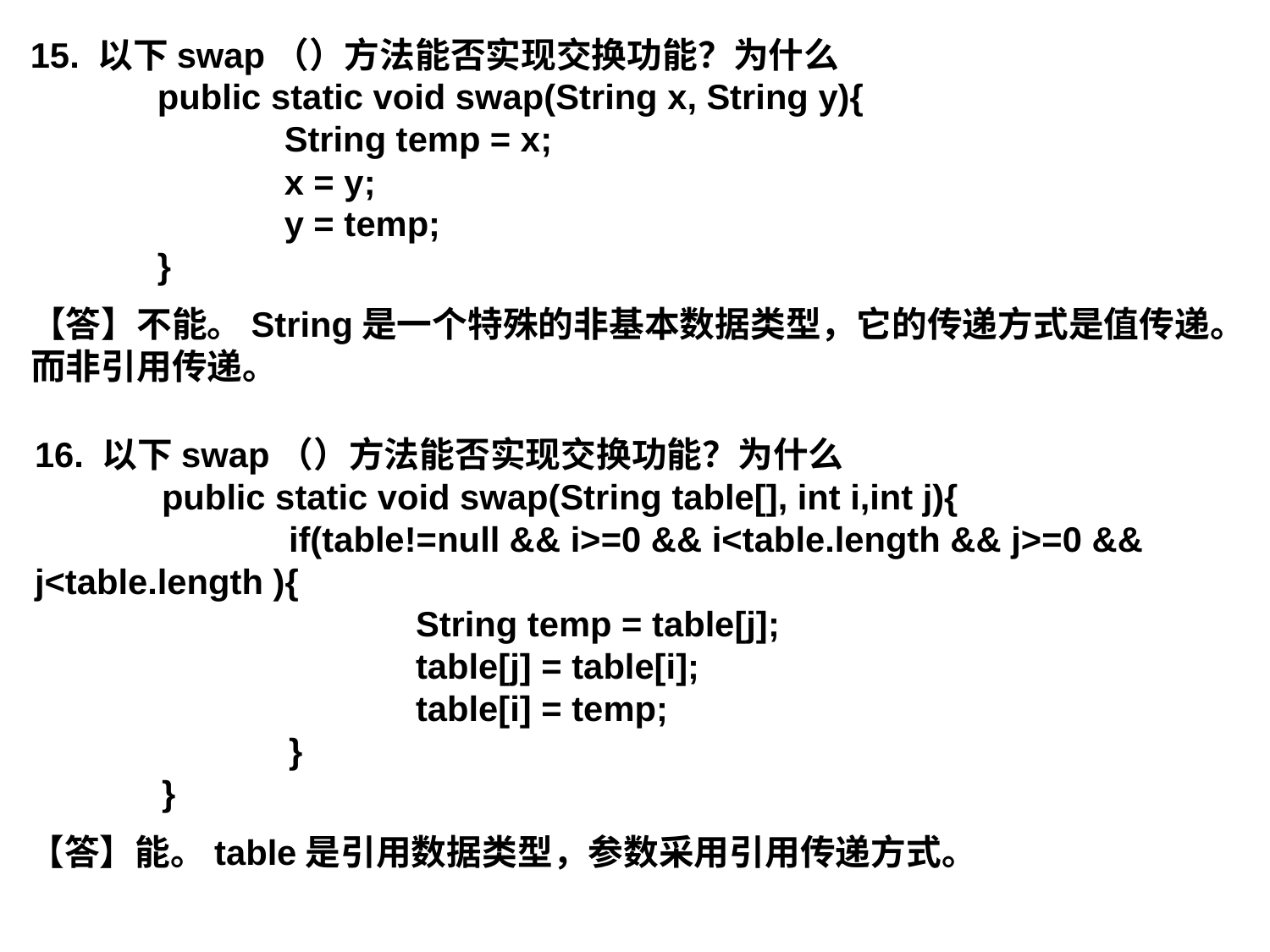

15. 以下swap（）方法能否实现交换功能？为什么
	public static void swap(String x, String y){
		String temp = x;
		x = y;
		y = temp;
	}
【答】不能。String是一个特殊的非基本数据类型，它的传递方式是值传递。而非引用传递。
16. 以下swap（）方法能否实现交换功能？为什么
	public static void swap(String table[], int i,int j){
		if(table!=null && i>=0 && i<table.length && j>=0 && j<table.length ){
			String temp = table[j];
			table[j] = table[i];
			table[i] = temp;
		}
	}
【答】能。table是引用数据类型，参数采用引用传递方式。